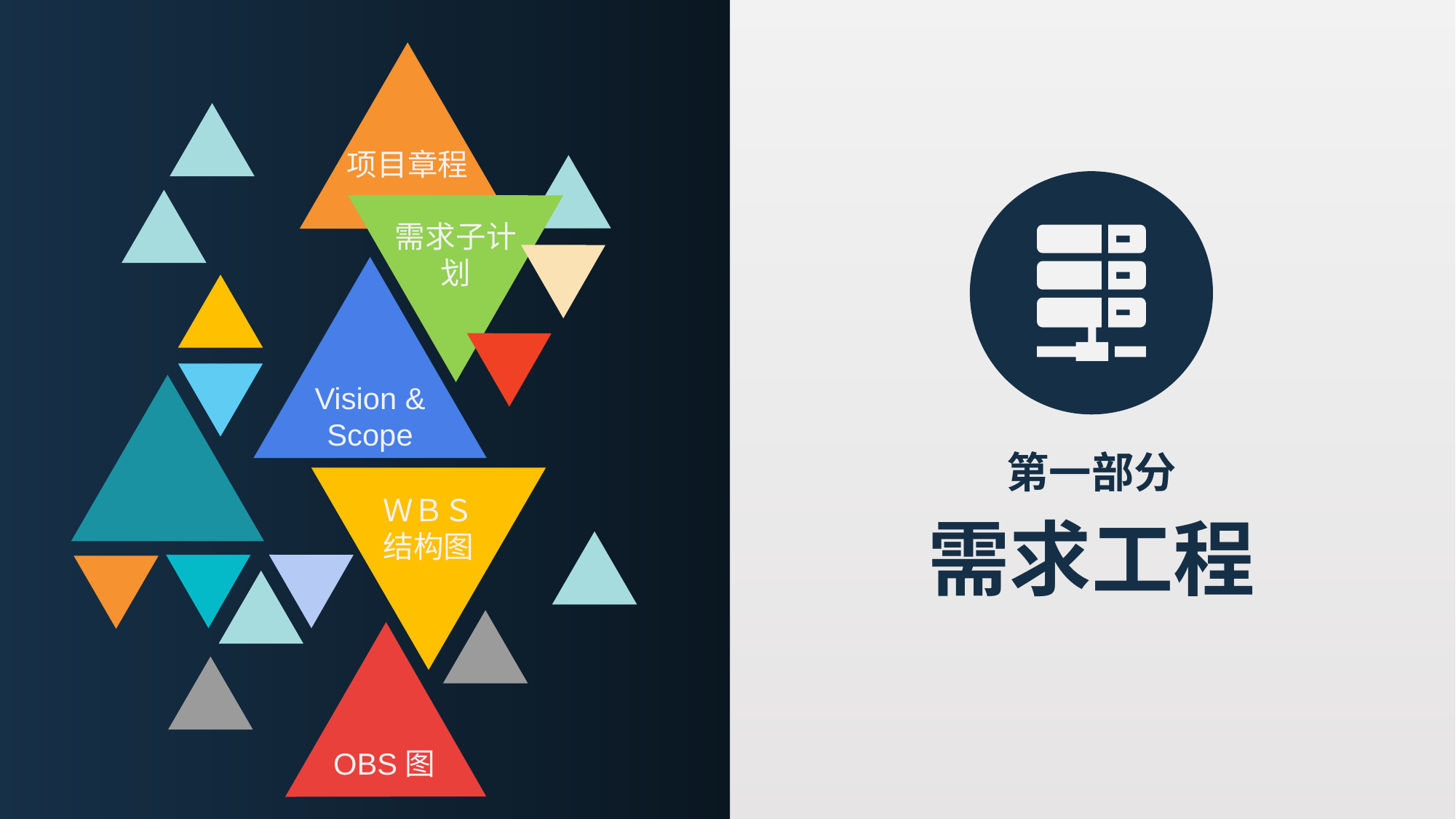

项目章程

需求子计划

Vision & Scope

第一部分

ＷＢＳ结构图
需求工程

OBS图